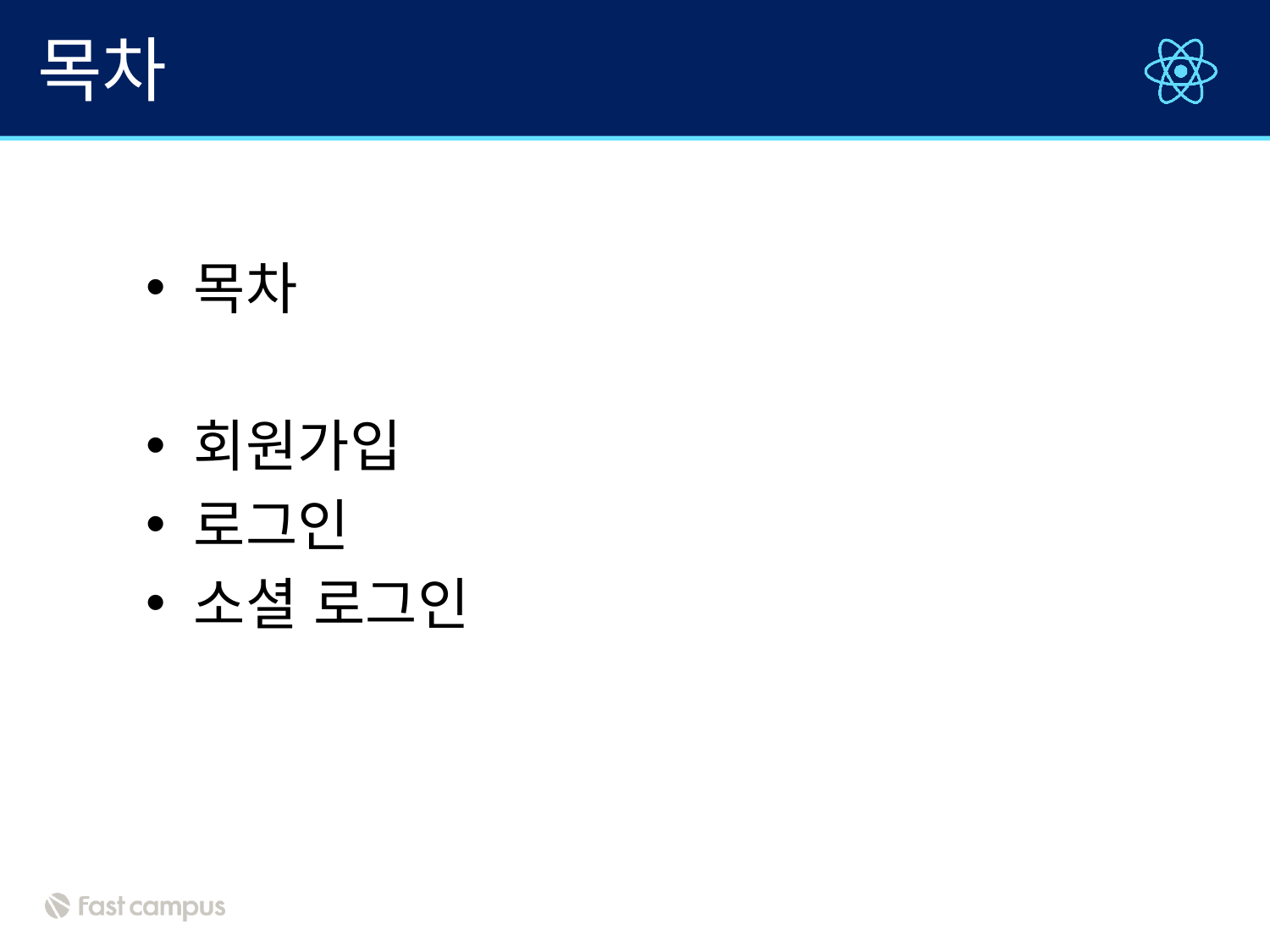

# 목차
목차

회원가입
로그인
소셜 로그인